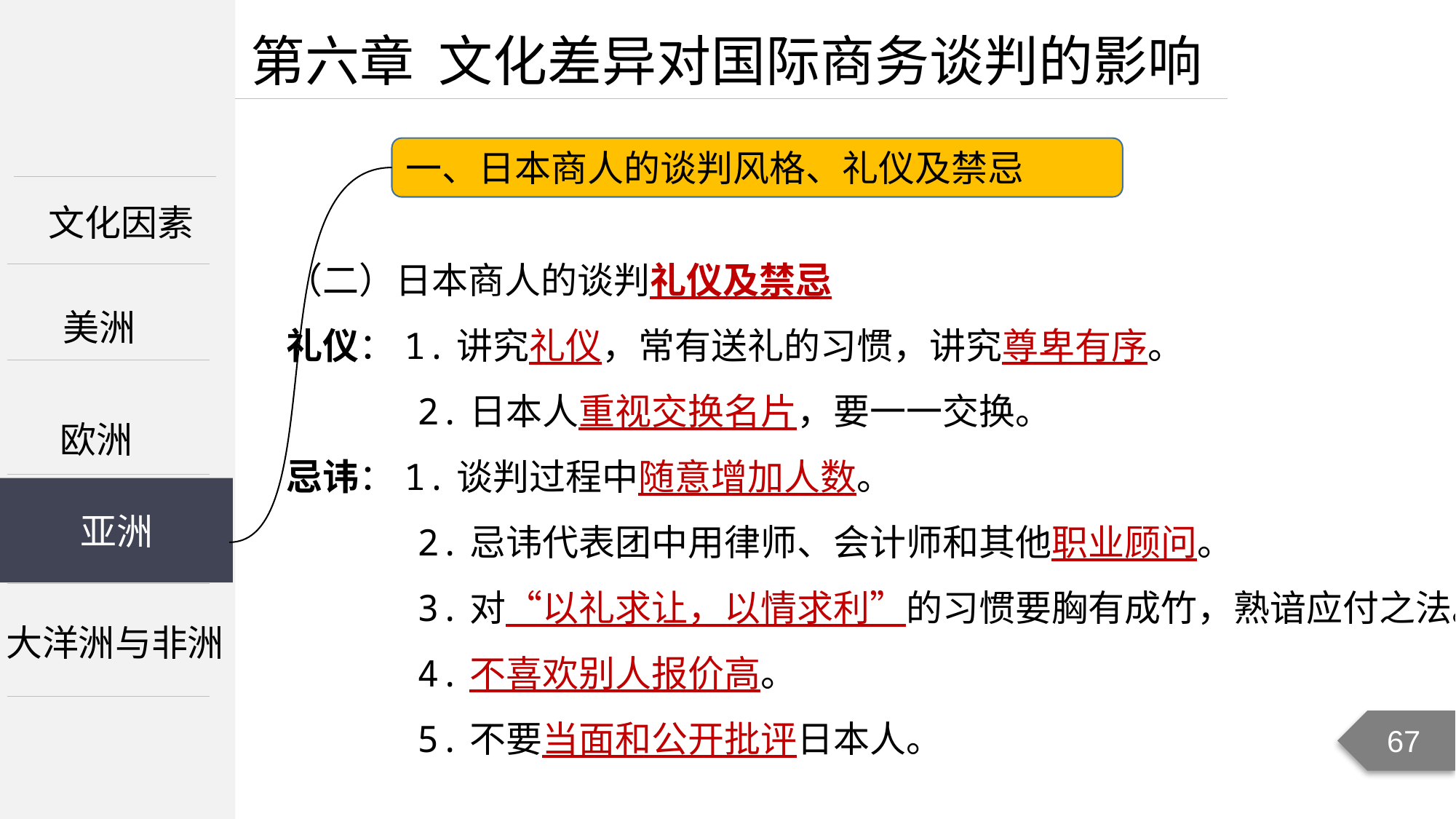

第六章  文化差异对国际商务谈判的影响
一、日本商人的谈判风格、礼仪及禁忌
文化因素
（二）日本商人的谈判礼仪及禁忌
礼仪：1.讲究礼仪，常有送礼的习惯，讲究尊卑有序。
      2.日本人重视交换名片，要一一交换。
忌讳：1.谈判过程中随意增加人数。
      2.忌讳代表团中用律师、会计师和其他职业顾问。
      3.对“以礼求让，以情求利”的习惯要胸有成竹，熟谙应付之法。
      4.不喜欢别人报价高。
      5.不要当面和公开批评日本人。
美洲
欧洲
亚洲
亚洲
大洋洲与非洲
67